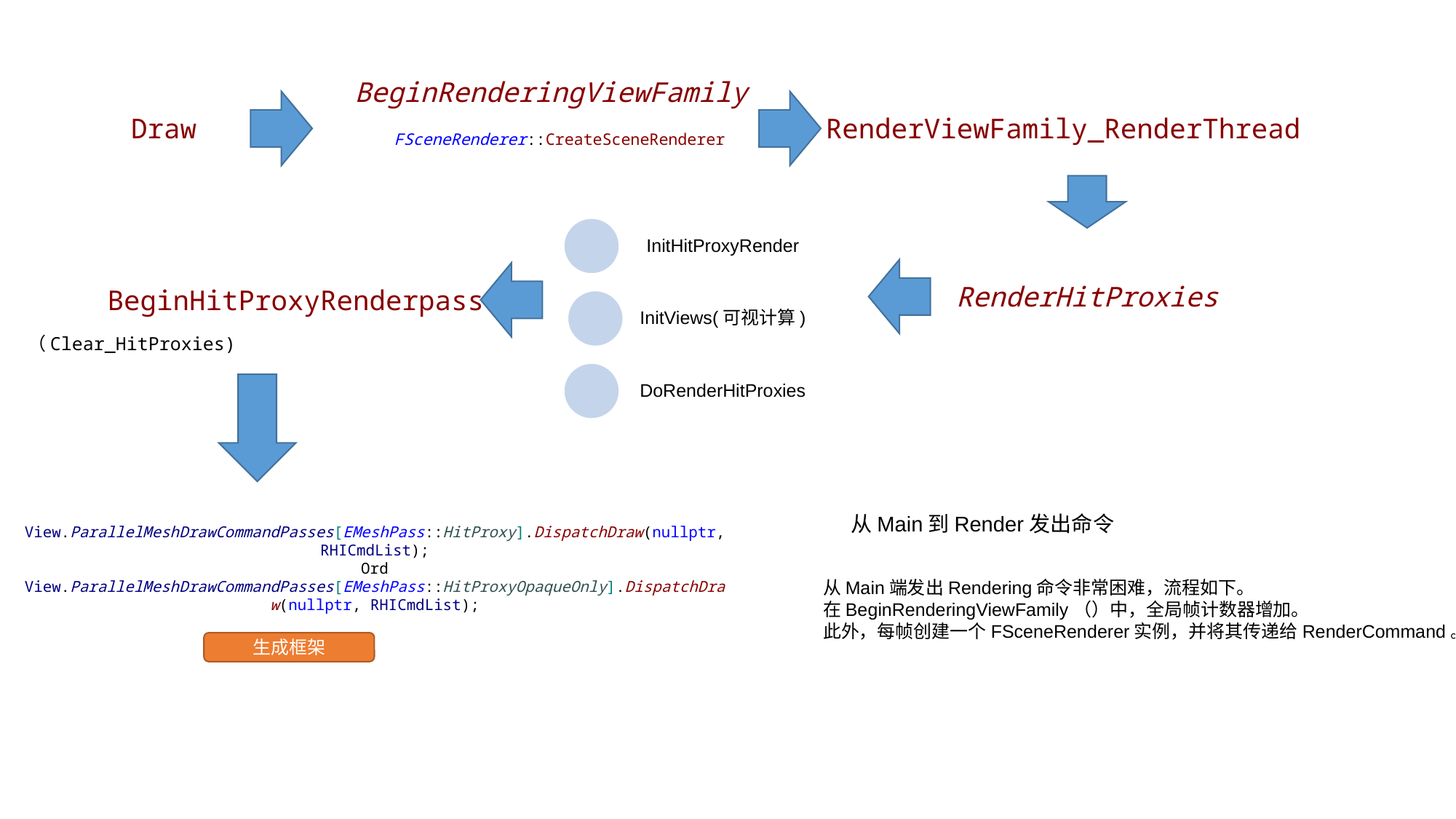

BeginRenderingViewFamily

Draw
RenderViewFamily_RenderThread
 FSceneRenderer::CreateSceneRenderer

InitHitProxyRender
InitViews(可视计算)
DoRenderHitProxies

RenderHitProxies
BeginHitProxyRenderpass
（Clear_HitProxies)

从Main到Render发出命令
View.ParallelMeshDrawCommandPasses[EMeshPass::HitProxy].DispatchDraw(nullptr, RHICmdList);
Ord
View.ParallelMeshDrawCommandPasses[EMeshPass::HitProxyOpaqueOnly].DispatchDraw(nullptr, RHICmdList);
从Main端发出Rendering命令非常困难，流程如下。
在BeginRenderingViewFamily（）中，全局帧计数器增加。
此外，每帧创建一个FSceneRenderer实例，并将其传递给RenderCommand。
生成框架